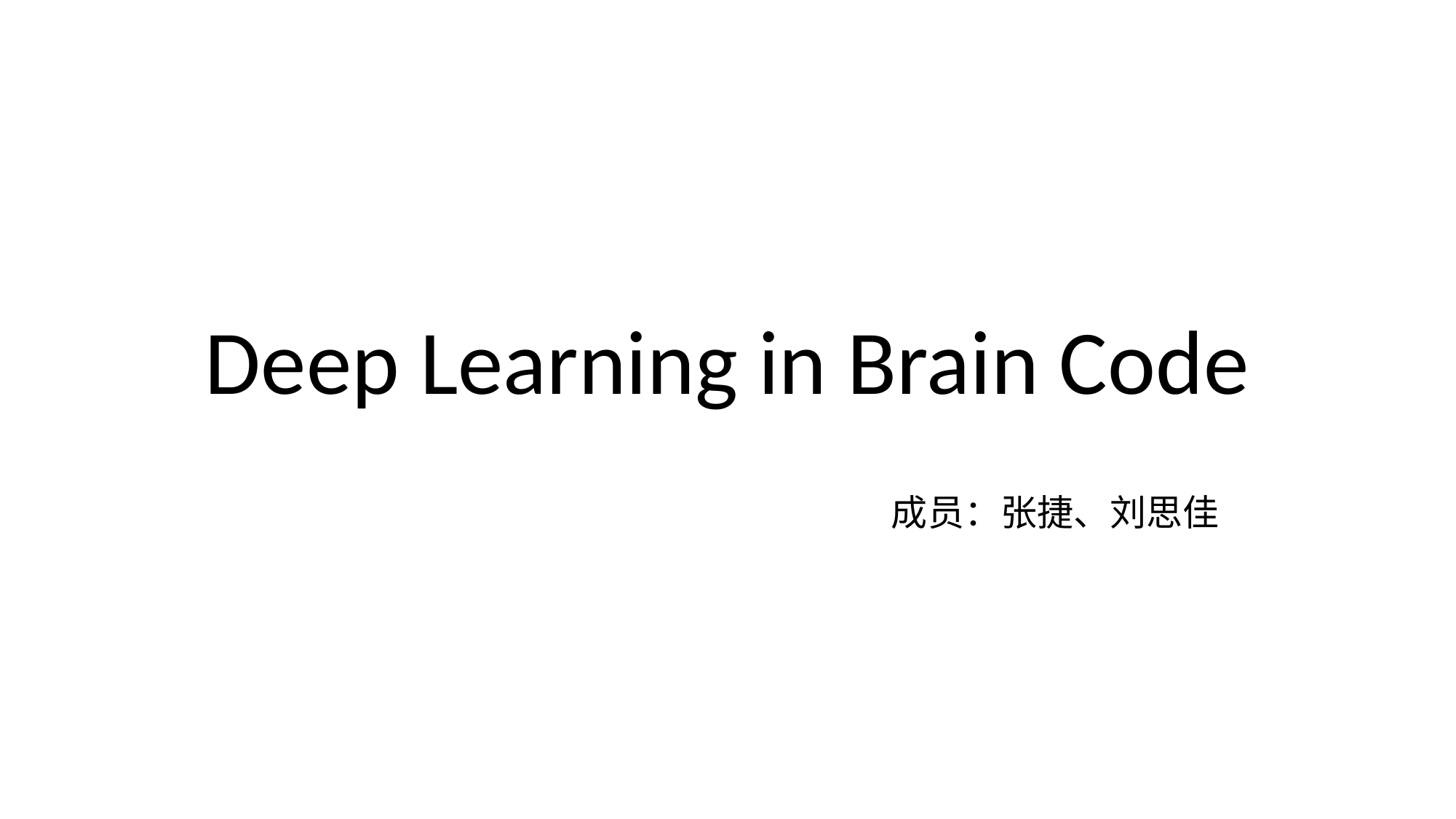

# Deep Learning in Brain Code

						成员：张捷、刘思佳